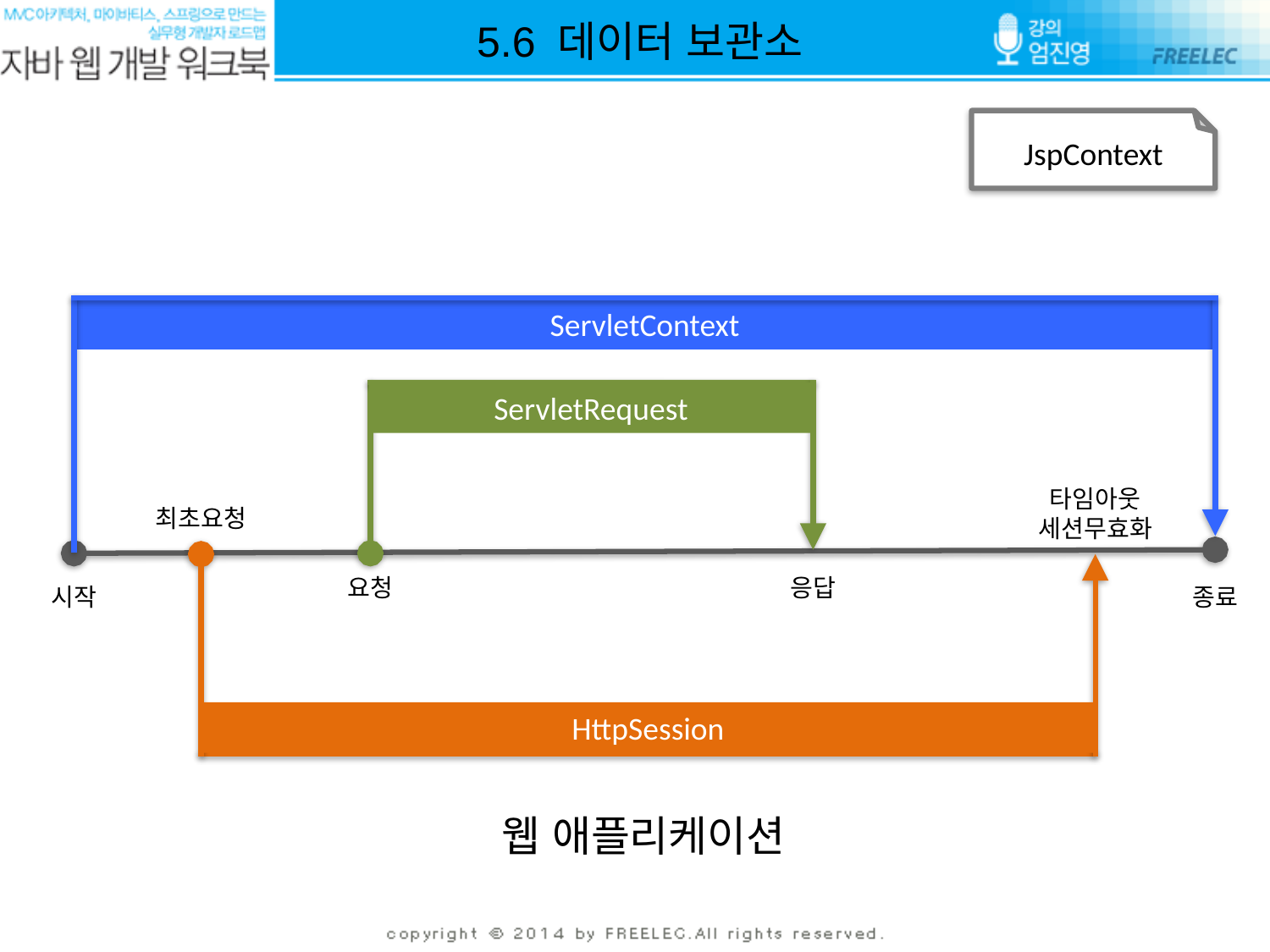

5.6 데이터 보관소

JspContext
ServletContext
ServletRequest
타임아웃
세션무효화
최초요청
요청
응답
종료
시작
HttpSession
웹 애플리케이션